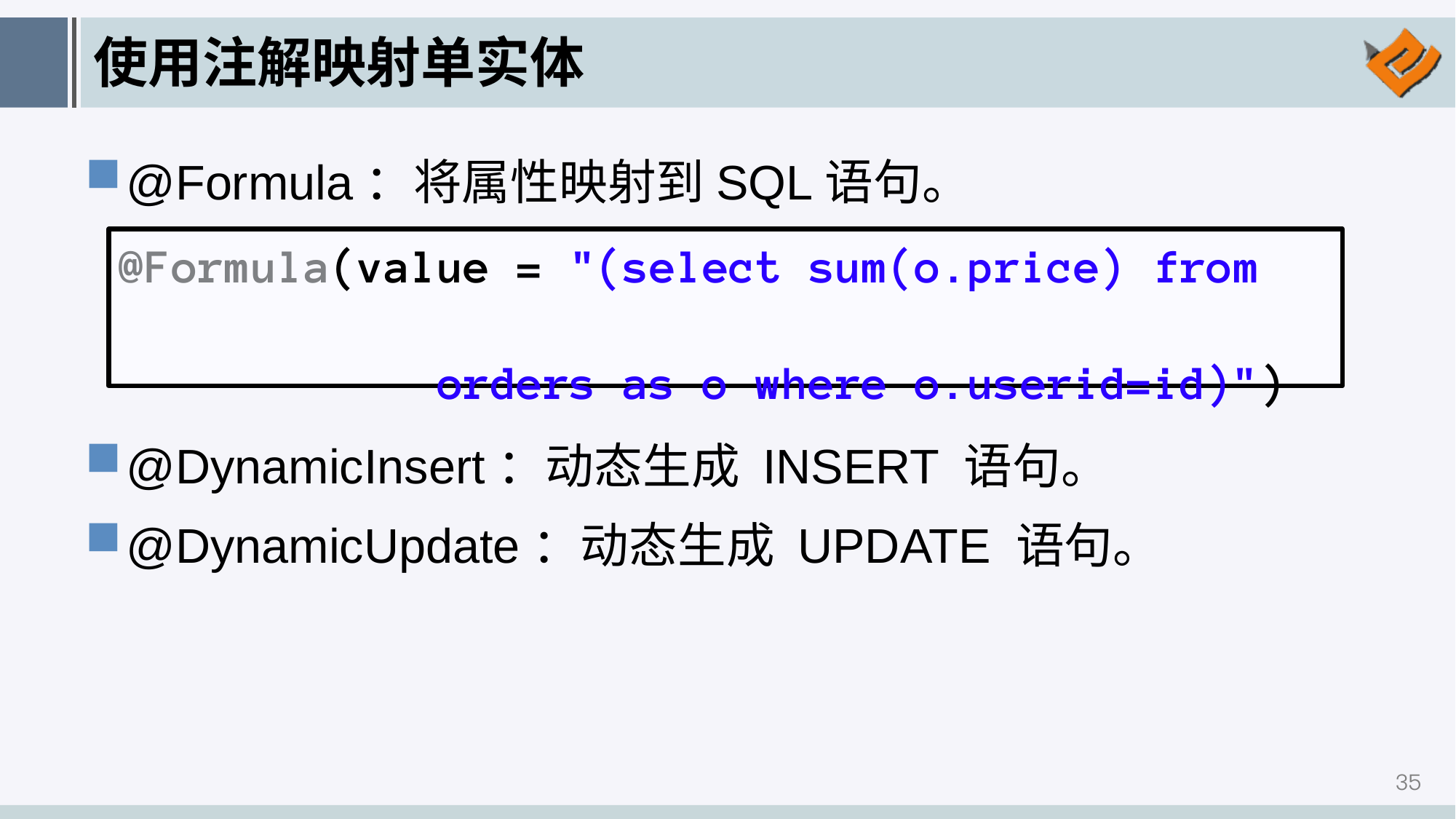

# 使用注解映射单实体
@Formula：将属性映射到SQL语句。
@Formula(value = "(select sum(o.price) from
            orders as o where o.userid=id)")
@DynamicInsert：动态生成 INSERT 语句。
@DynamicUpdate：动态生成 UPDATE 语句。